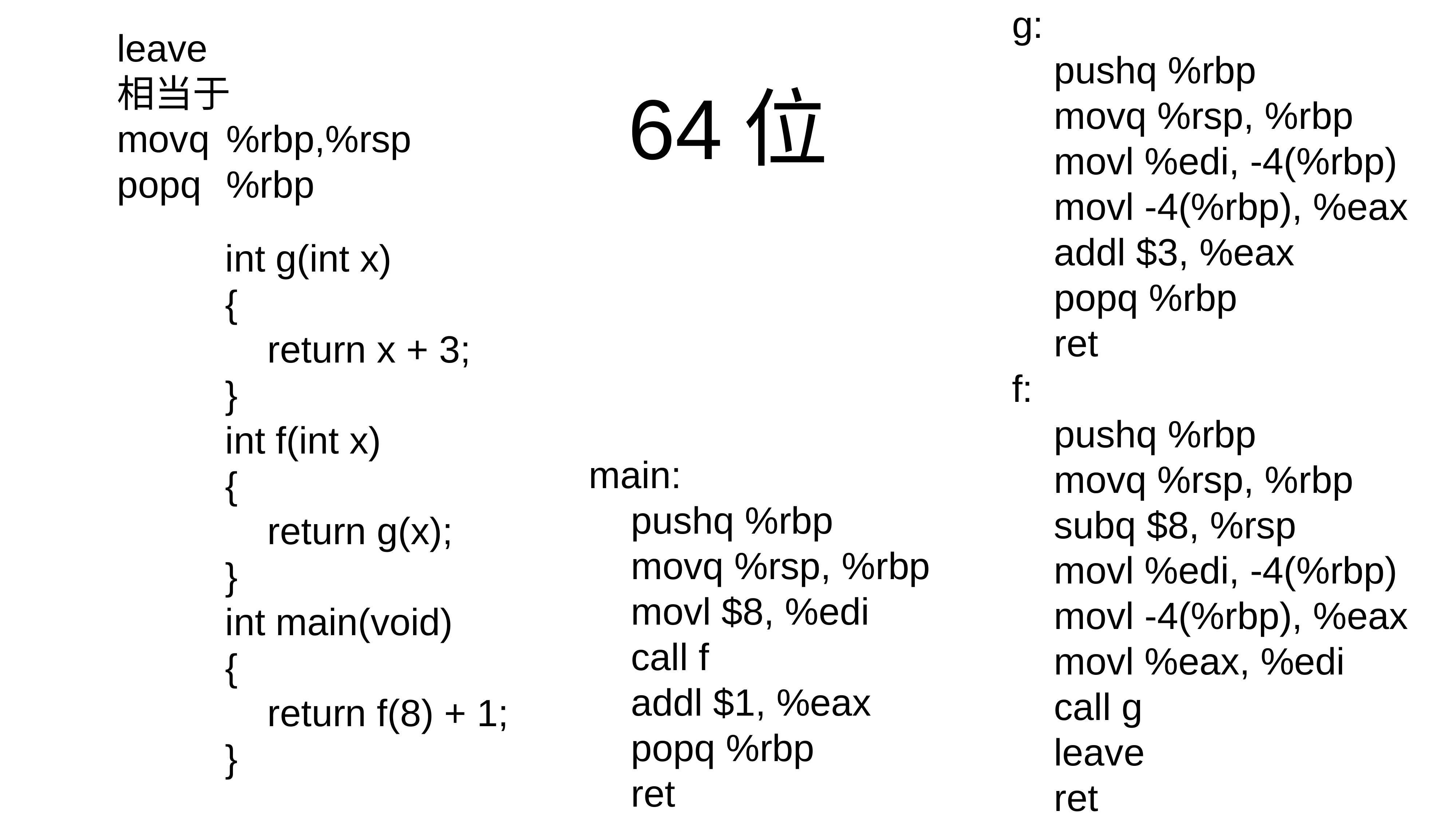

g:
    pushq %rbp
    movq %rsp, %rbp
    movl %edi, -4(%rbp)
    movl -4(%rbp), %eax
    addl $3, %eax
    popq %rbp
    ret
f:
    pushq %rbp
    movq %rsp, %rbp
    subq $8, %rsp
    movl %edi, -4(%rbp)
    movl -4(%rbp), %eax
    movl %eax, %edi
    call g
    leave
    ret
leave
相当于
movq 	%rbp,%rsp
popq 	%rbp
# 64位

int g(int x)
{
    return x + 3;
}
int f(int x)
{
    return g(x);
}
int main(void)
{
    return f(8) + 1;
}
main:
    pushq %rbp
    movq %rsp, %rbp
    movl $8, %edi
    call f
    addl $1, %eax
    popq %rbp
    ret